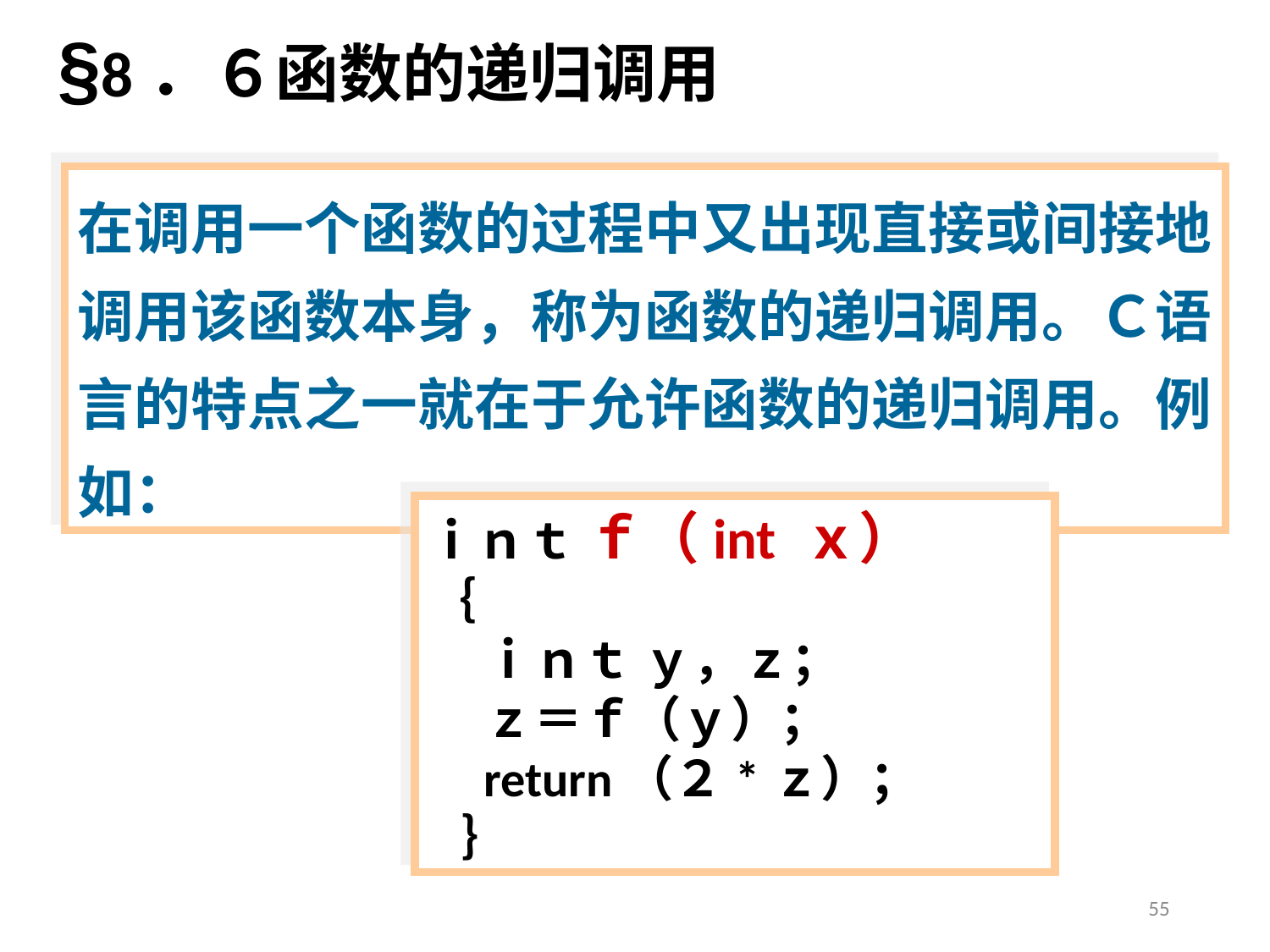

§8．６函数的递归调用
在调用一个函数的过程中又出现直接或间接地调用该函数本身，称为函数的递归调用。Ｃ语言的特点之一就在于允许函数的递归调用。例如：
ｉｎｔ ｆ（int ｘ）
｛
    ｉｎｔ ｙ，ｚ；
    ｚ＝ｆ（ｙ）；
     return（２*ｚ）；
  ｝
55